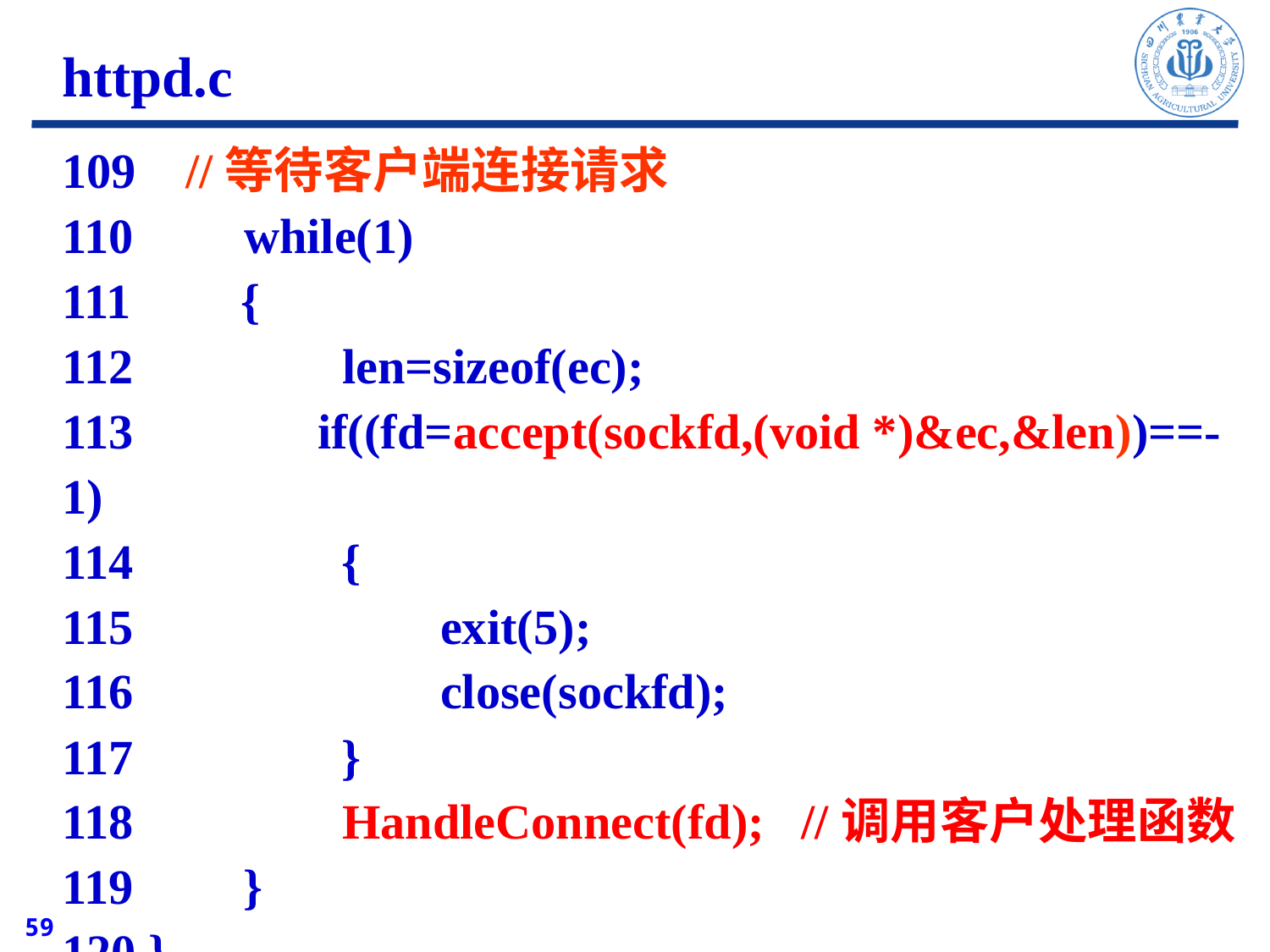

httpd.c
109    //等待客户端连接请求
110         while(1)
111         {
112                 len=sizeof(ec);
113               if((fd=accept(sockfd,(void *)&ec,&len))==-1)
114                 {
115                         exit(5);
116                         close(sockfd);
117                 }
118                 HandleConnect(fd);   //调用客户处理函数
119         }
120 }